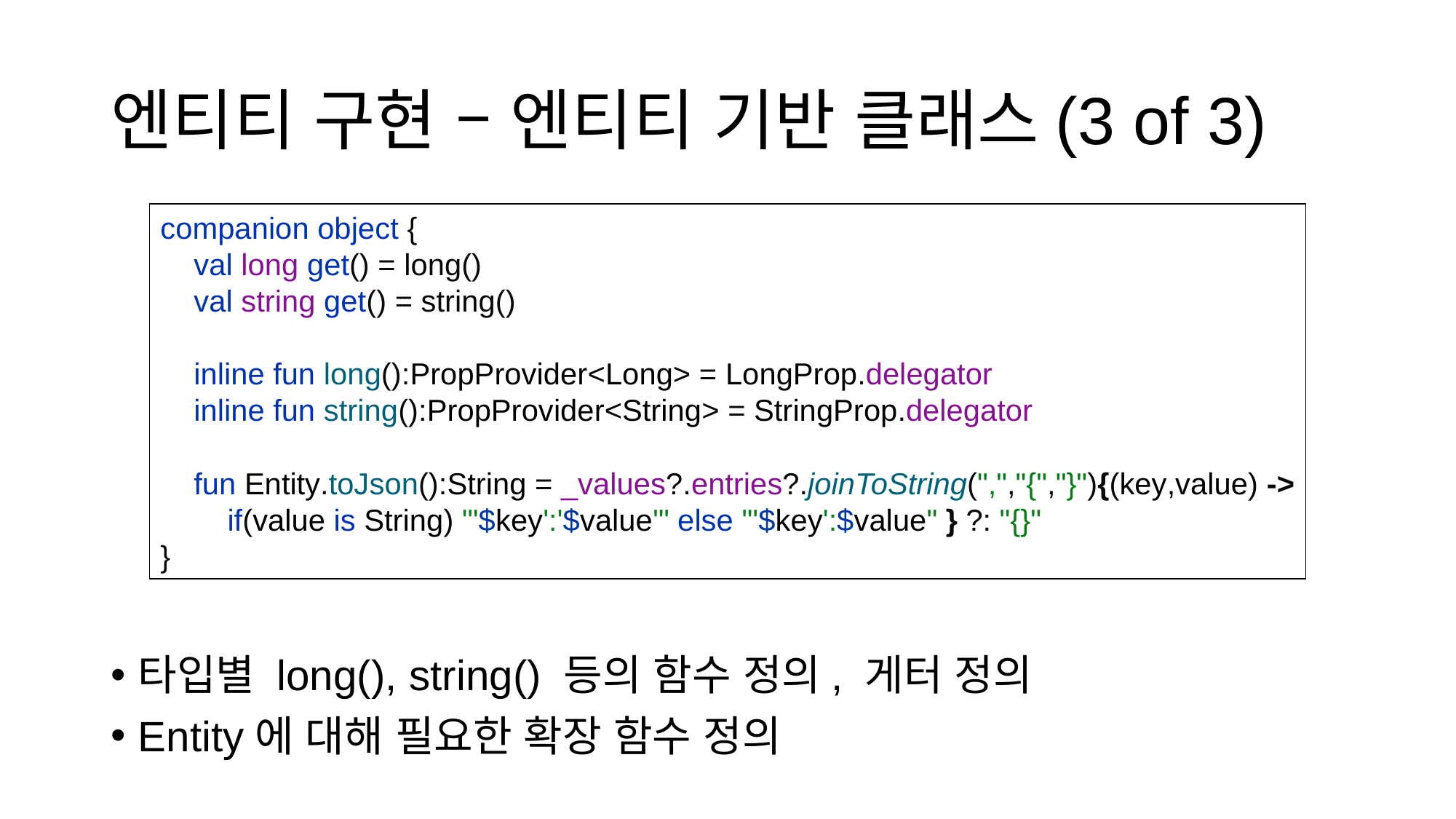

# 엔티티 구현 – 엔티티 기반 클래스(3 of 3)
companion object {
    val long get() = long()
    val string get() = string()
    inline fun long():PropProvider<Long> = LongProp.delegator
    inline fun string():PropProvider<String> = StringProp.delegator
    fun Entity.toJson():String = _values?.entries?.joinToString(",","{","}"){(key,value) ->
        if(value is String) "'$key':'$value'" else "'$key':$value" } ?: "{}"
}
타입별 long(), string() 등의 함수 정의, 게터 정의
Entity에 대해 필요한 확장 함수 정의